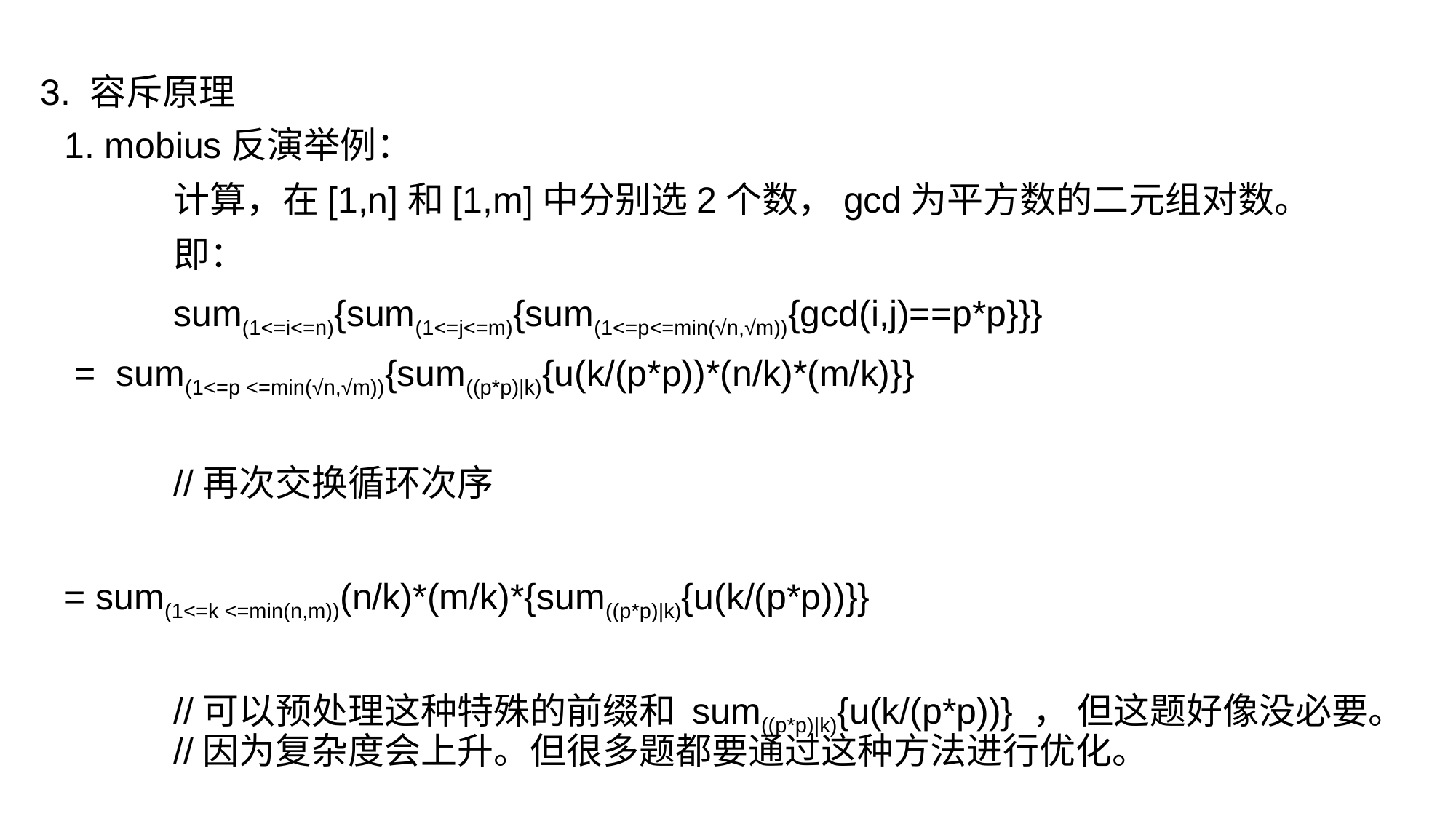

3. 容斥原理
1. mobius反演举例：
	计算，在[1,n]和[1,m]中分别选2个数，gcd为平方数的二元组对数。
	即：
	sum(1<=i<=n){sum(1<=j<=m){sum(1<=p<=min(√n,√m)){gcd(i,j)==p*p}}}
 =  sum(1<=p <=min(√n,√m)){sum((p*p)|k){u(k/(p*p))*(n/k)*(m/k)}}

	//再次交换循环次序

= sum(1<=k <=min(n,m))(n/k)*(m/k)*{sum((p*p)|k){u(k/(p*p))}}

	//可以预处理这种特殊的前缀和 sum((p*p)|k){u(k/(p*p))} ， 但这题好像没必要。	//因为复杂度会上升。但很多题都要通过这种方法进行优化。